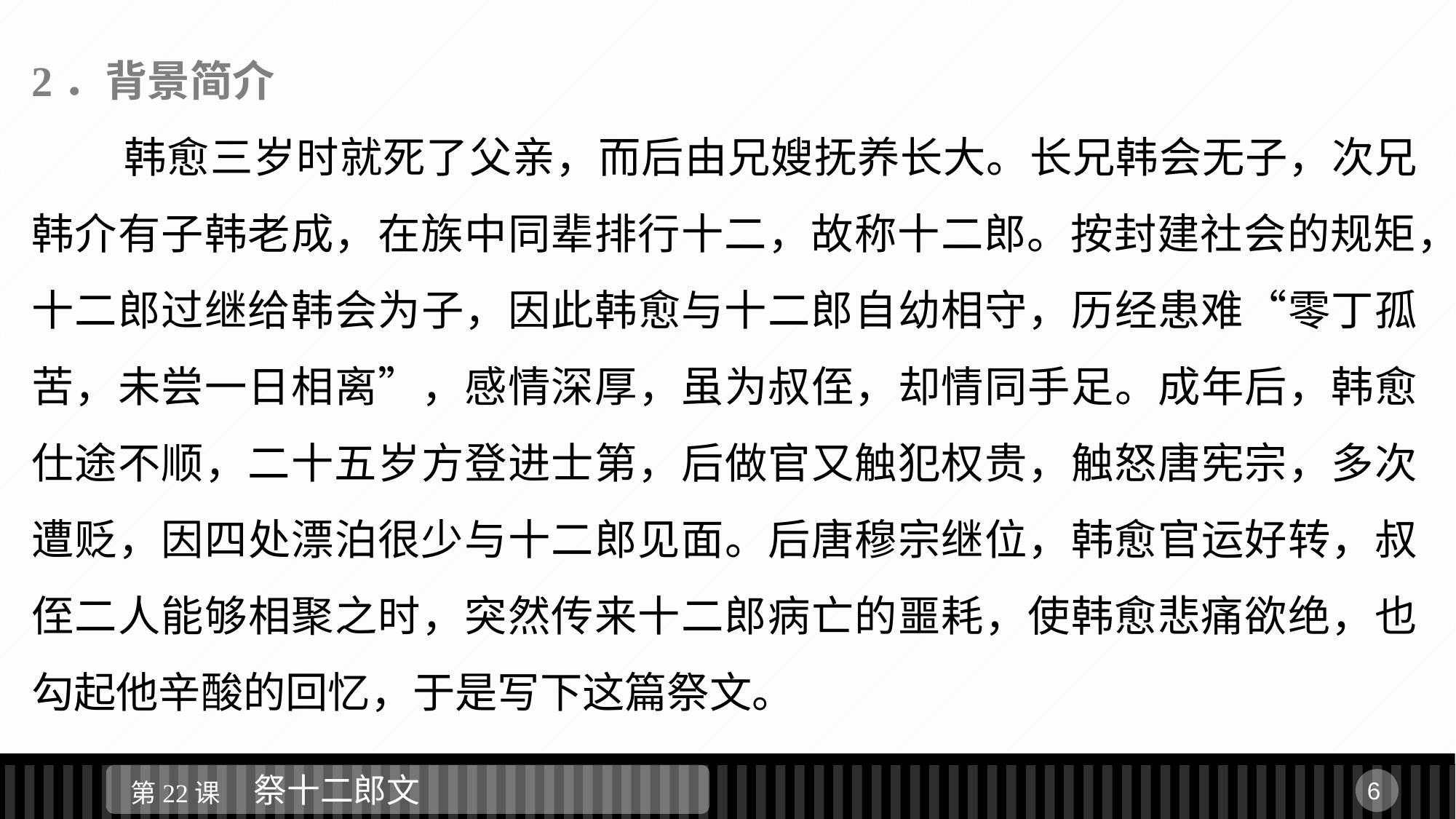

2．背景简介
        韩愈三岁时就死了父亲，而后由兄嫂抚养长大。长兄韩会无子，次兄韩介有子韩老成，在族中同辈排行十二，故称十二郎。按封建社会的规矩，十二郎过继给韩会为子，因此韩愈与十二郎自幼相守，历经患难“零丁孤苦，未尝一日相离”，感情深厚，虽为叔侄，却情同手足。成年后，韩愈仕途不顺，二十五岁方登进士第，后做官又触犯权贵，触怒唐宪宗，多次遭贬，因四处漂泊很少与十二郎见面。后唐穆宗继位，韩愈官运好转，叔侄二人能够相聚之时，突然传来十二郎病亡的噩耗，使韩愈悲痛欲绝，也勾起他辛酸的回忆，于是写下这篇祭文。